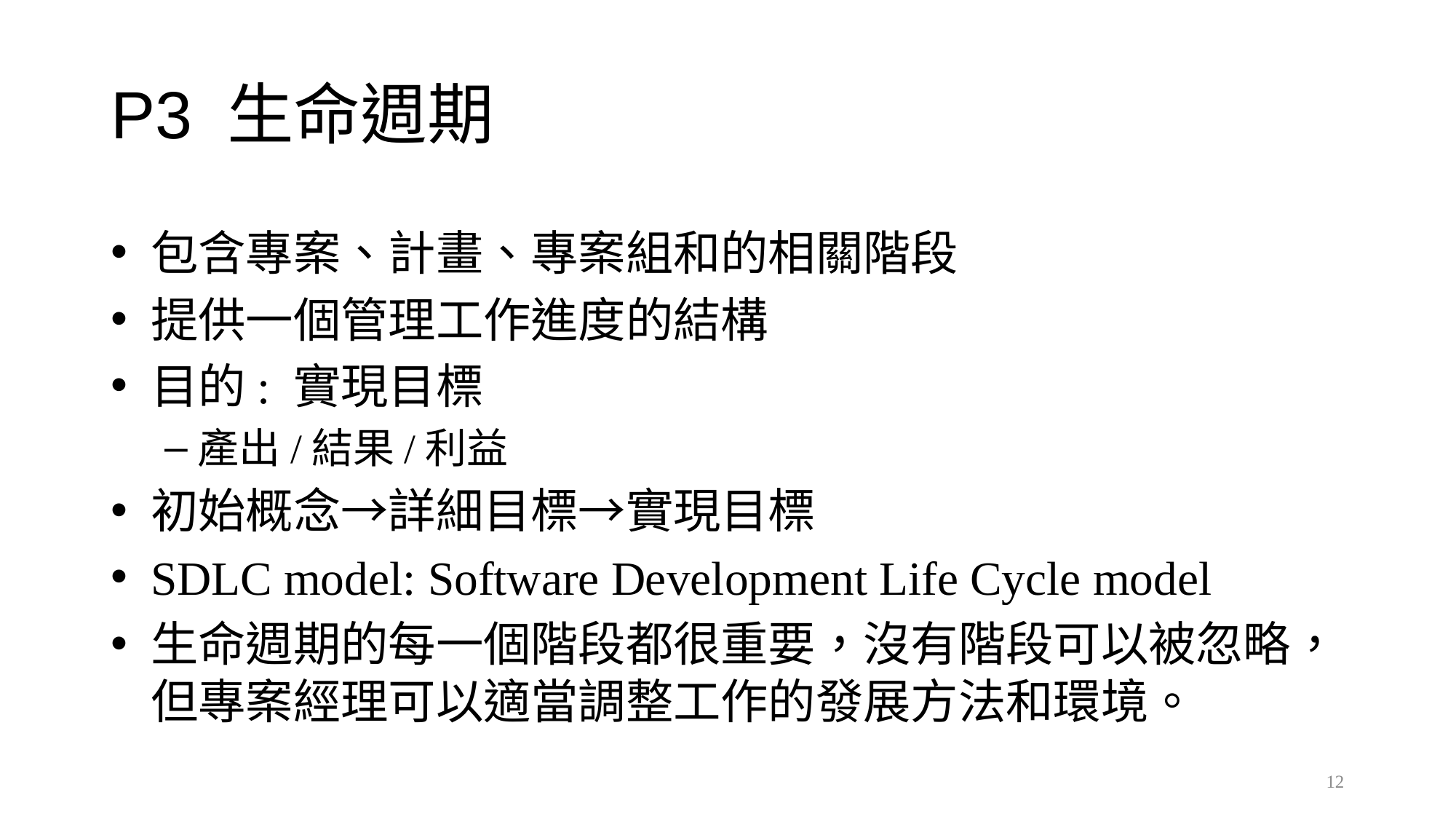

# P3 生命週期
包含專案、計畫、專案組和的相關階段
提供一個管理工作進度的結構
目的: 實現目標
產出/結果/利益
初始概念→詳細目標→實現目標
SDLC model: Software Development Life Cycle model
生命週期的每一個階段都很重要，沒有階段可以被忽略，但專案經理可以適當調整工作的發展方法和環境。
12